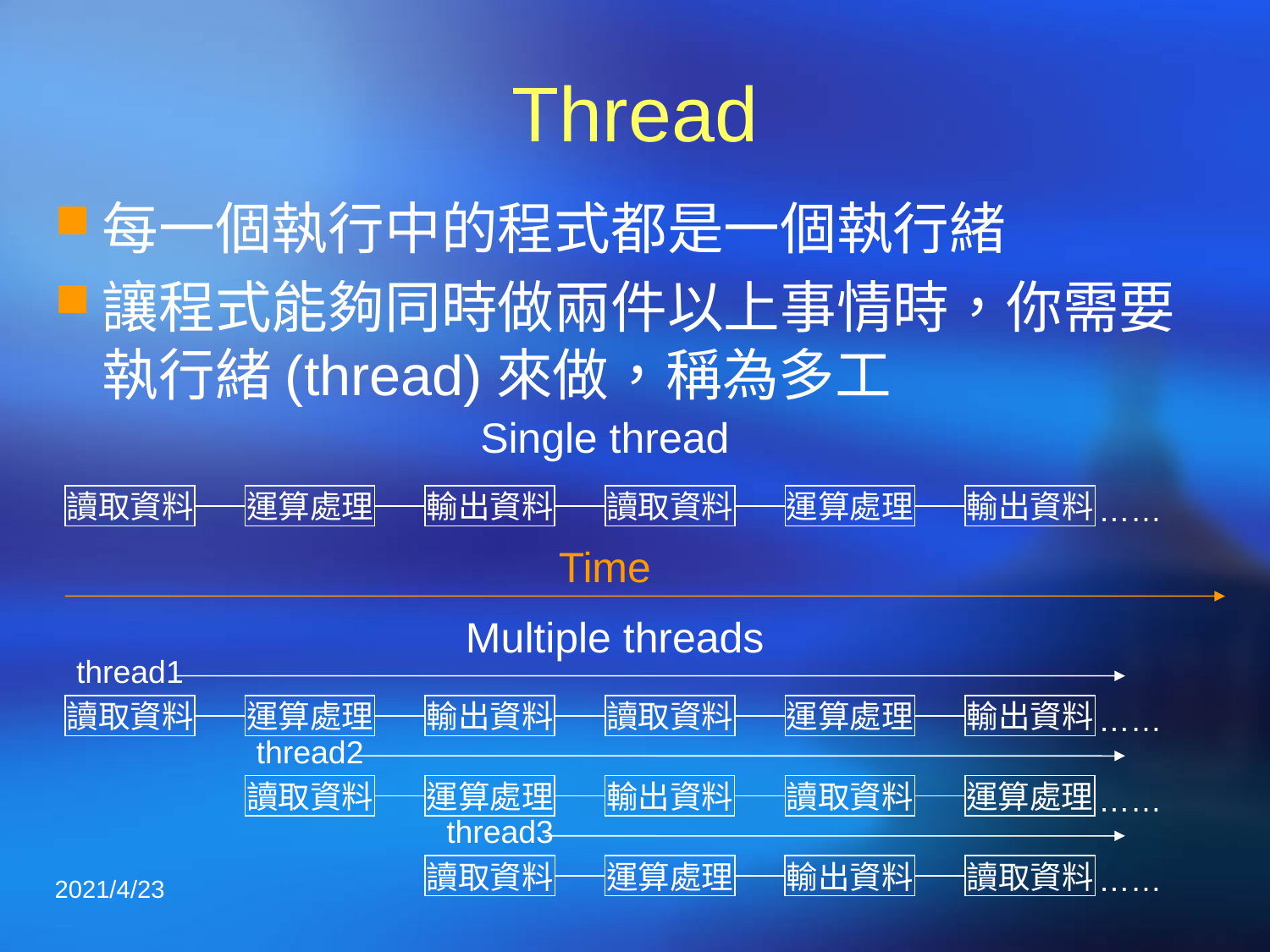

# Thread
每一個執行中的程式都是一個執行緒
讓程式能夠同時做兩件以上事情時，你需要執行緒(thread)來做，稱為多工
Single thread
讀取資料
運算處理
輸出資料
讀取資料
運算處理
輸出資料
……
Time

Multiple threads
thread1

讀取資料
運算處理
輸出資料
讀取資料
運算處理
輸出資料
……
thread2

讀取資料
運算處理
輸出資料
讀取資料
運算處理
……
thread3

讀取資料
運算處理
輸出資料
讀取資料
……
2021/4/23